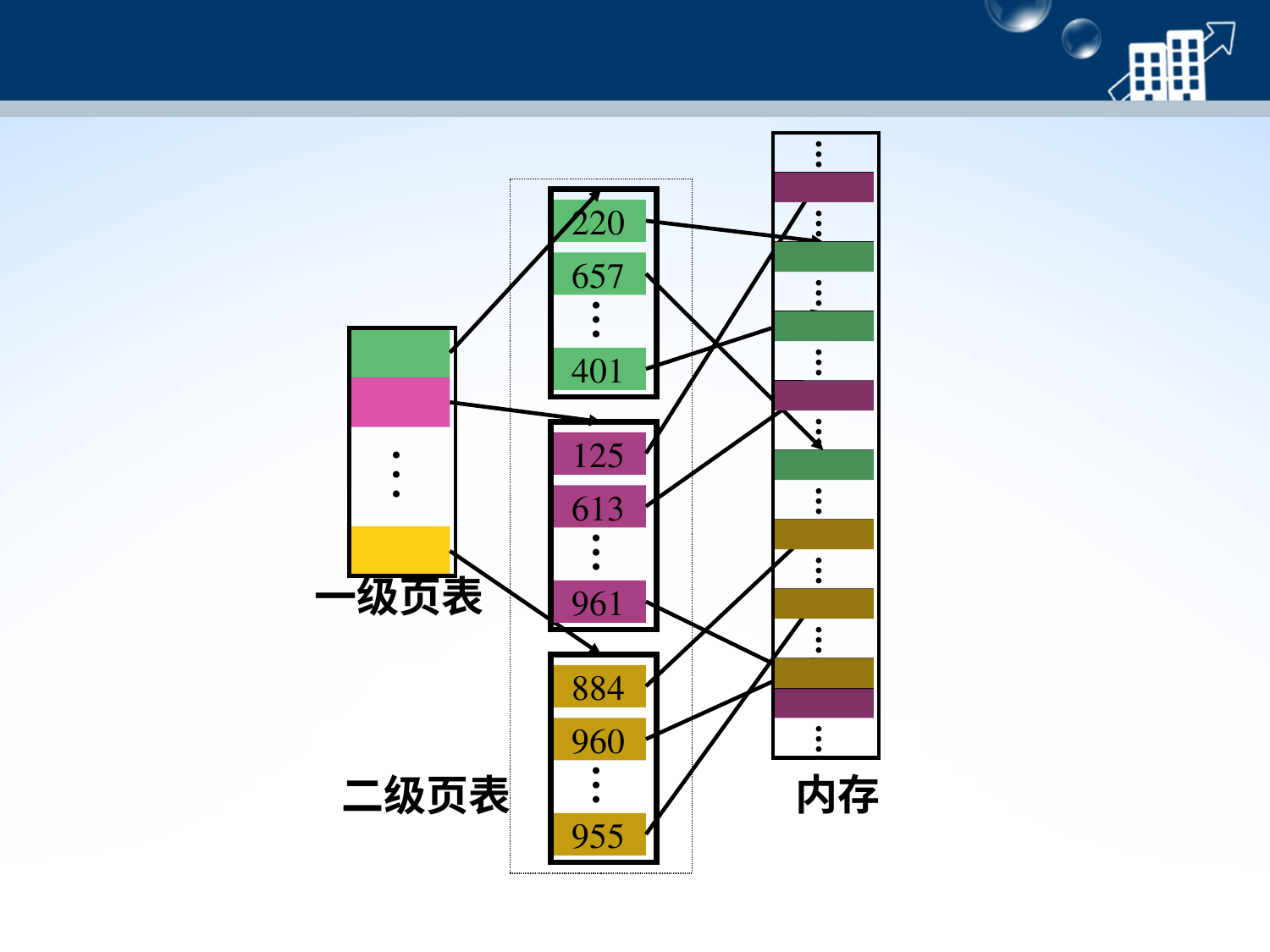

.
.
.

220
.
.
.

657
.
.
.
.
.
.

.
.
.
401

.
.
.

125
.
.
.

.
.
.
613

.
.
.

.
.
.
一级页表
961

.
.
.

884

960
.
.
.
.
.
.
内存
二级页表
955